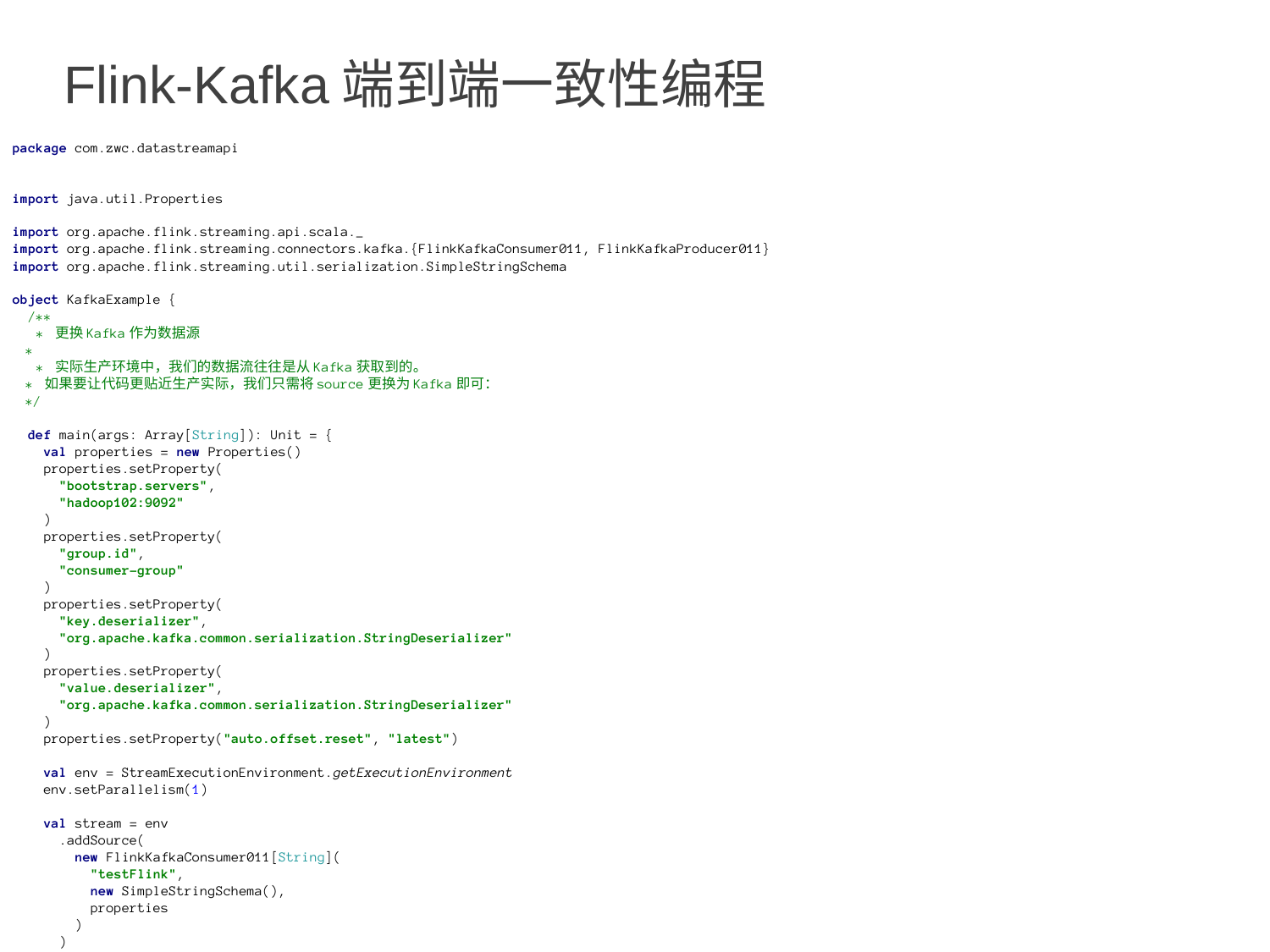

Flink-Kafka端到端一致性编程
package com.zwc.datastreamapi
import java.util.Properties
import org.apache.flink.streaming.api.scala._
import org.apache.flink.streaming.connectors.kafka.{FlinkKafkaConsumer011, FlinkKafkaProducer011}
import org.apache.flink.streaming.util.serialization.SimpleStringSchema
object KafkaExample {
  /**
   * 更换Kafka作为数据源
   *
   * 实际生产环境中，我们的数据流往往是从Kafka获取到的。
   * 如果要让代码更贴近生产实际，我们只需将source更换为Kafka即可：
   */
  def main(args: Array[String]): Unit = {
    val properties = new Properties()
    properties.setProperty(
      "bootstrap.servers",
      "hadoop102:9092"
    )
    properties.setProperty(
      "group.id",
      "consumer-group"
    )
    properties.setProperty(
      "key.deserializer",
      "org.apache.kafka.common.serialization.StringDeserializer"
    )
    properties.setProperty(
      "value.deserializer",
      "org.apache.kafka.common.serialization.StringDeserializer"
    )
    properties.setProperty("auto.offset.reset", "latest")
    val env = StreamExecutionEnvironment.getExecutionEnvironment
    env.setParallelism(1)
    val stream = env
      .addSource(
        new FlinkKafkaConsumer011[String](
          "testFlink",
          new SimpleStringSchema(),
          properties
        )
      )
    stream.print()
    stream.addSink(
      new FlinkKafkaProducer011[String](
        "hadoop102:9092",
        "testFlink",
        new SimpleStringSchema()))
    env.execute()
  }
}